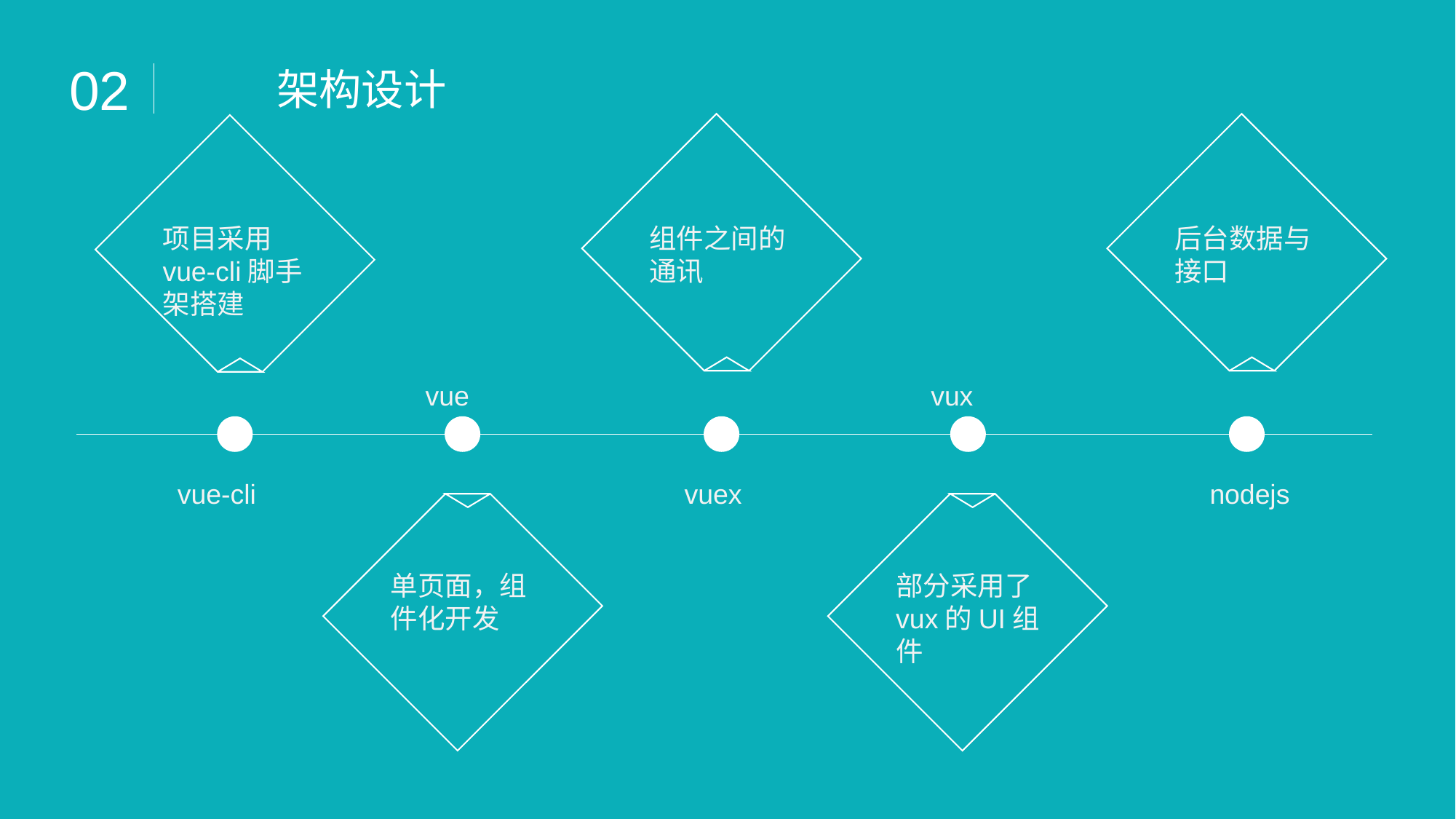

02
架构设计

项目采用vue-cli脚手架搭建
组件之间的通讯
后台数据与接口
vue
vux

vue-cli
vuex
nodejs

单页面，组件化开发
部分采用了vux的UI组件